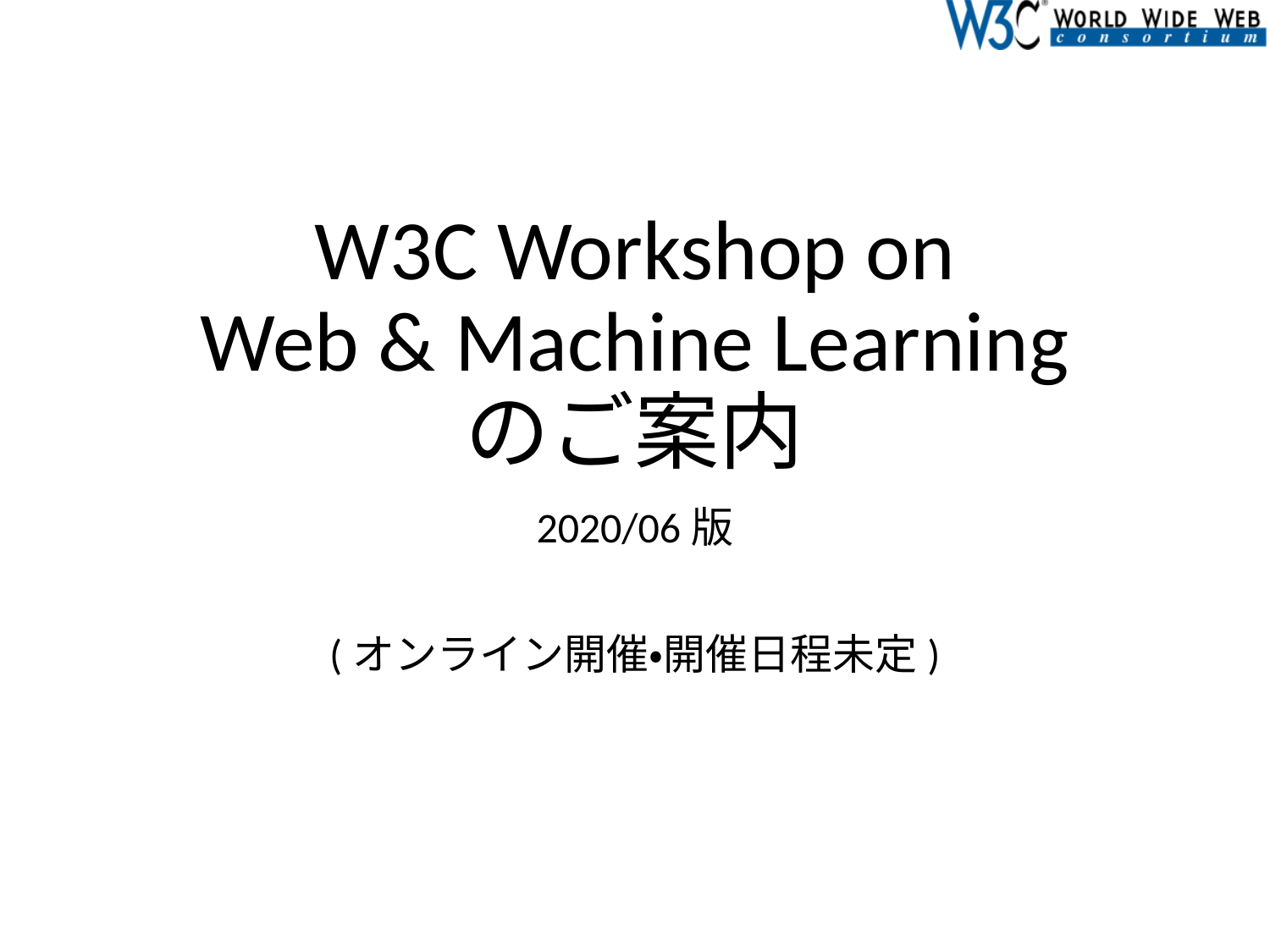

# W3C Workshop on Web & Machine Learning のご案内
2020/06版

(オンライン開催・開催日程未定)